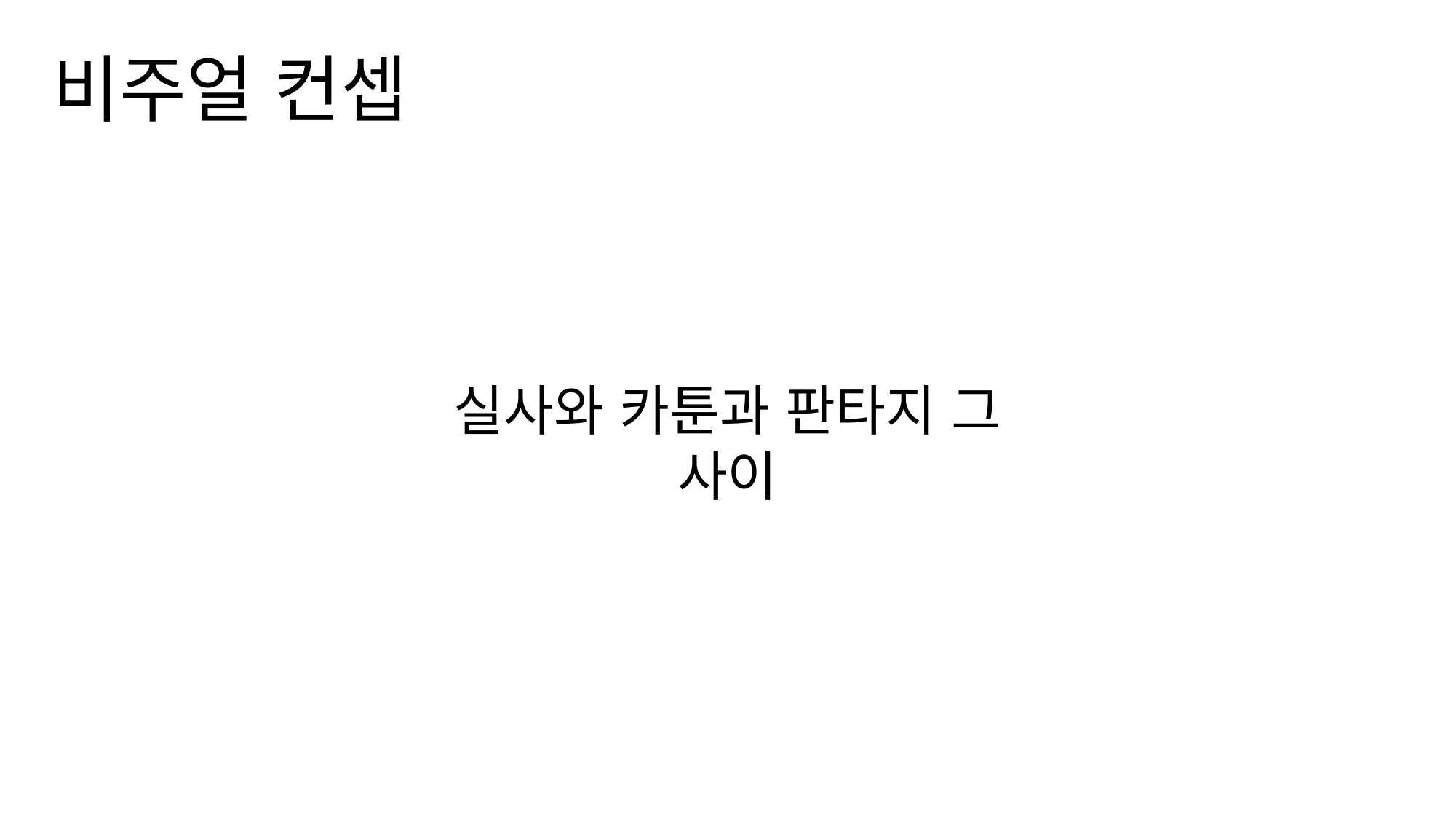

비주얼 컨셉
실사와 카툰과 판타지 그 사이